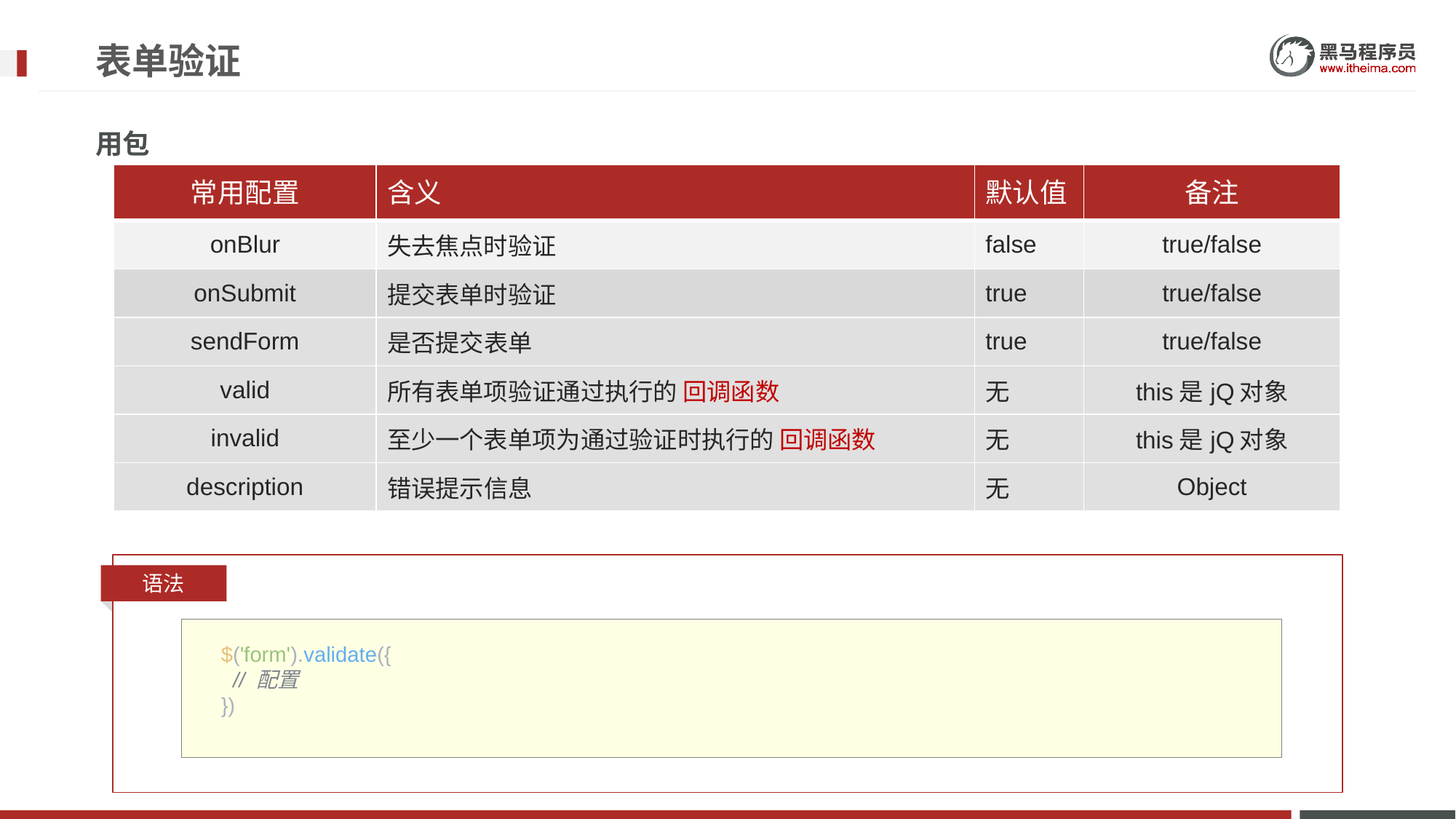

# 表单验证
用包
| 常用配置 | 含义 | 默认值 | 备注 |
| --- | --- | --- | --- |
| onBlur | 失去焦点时验证 | false | true/false |
| onSubmit | 提交表单时验证 | true | true/false |
| sendForm | 是否提交表单 | true | true/false |
| valid | 所有表单项验证通过执行的 回调函数 | 无 | this是jQ对象 |
| invalid | 至少一个表单项为通过验证时执行的 回调函数 | 无 | this是jQ对象 |
| description | 错误提示信息 | 无 | Object |

语法

      $('form').validate({
        // 配置
      })